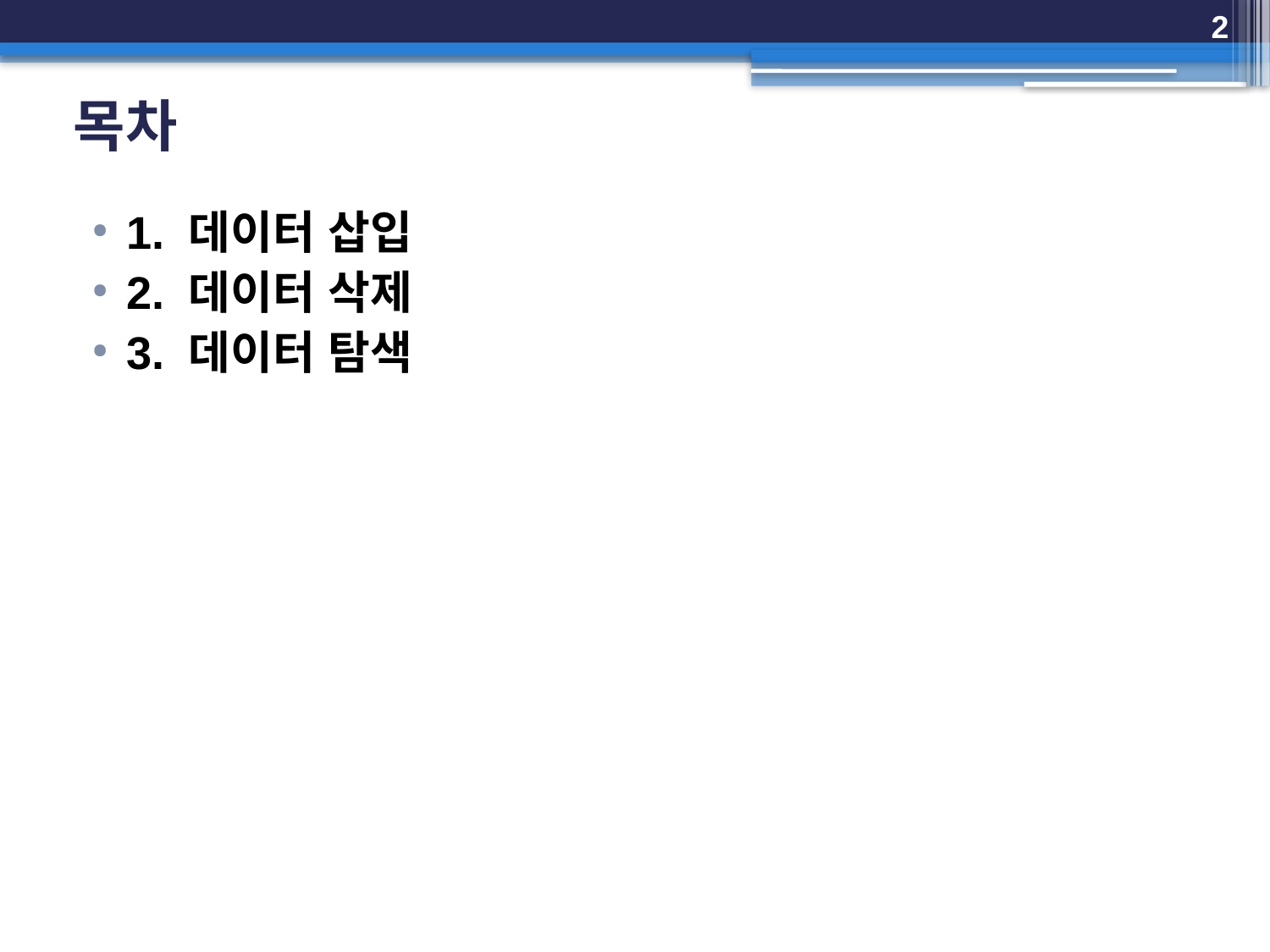

2
# 목차
1. 데이터 삽입
2. 데이터 삭제
3. 데이터 탐색